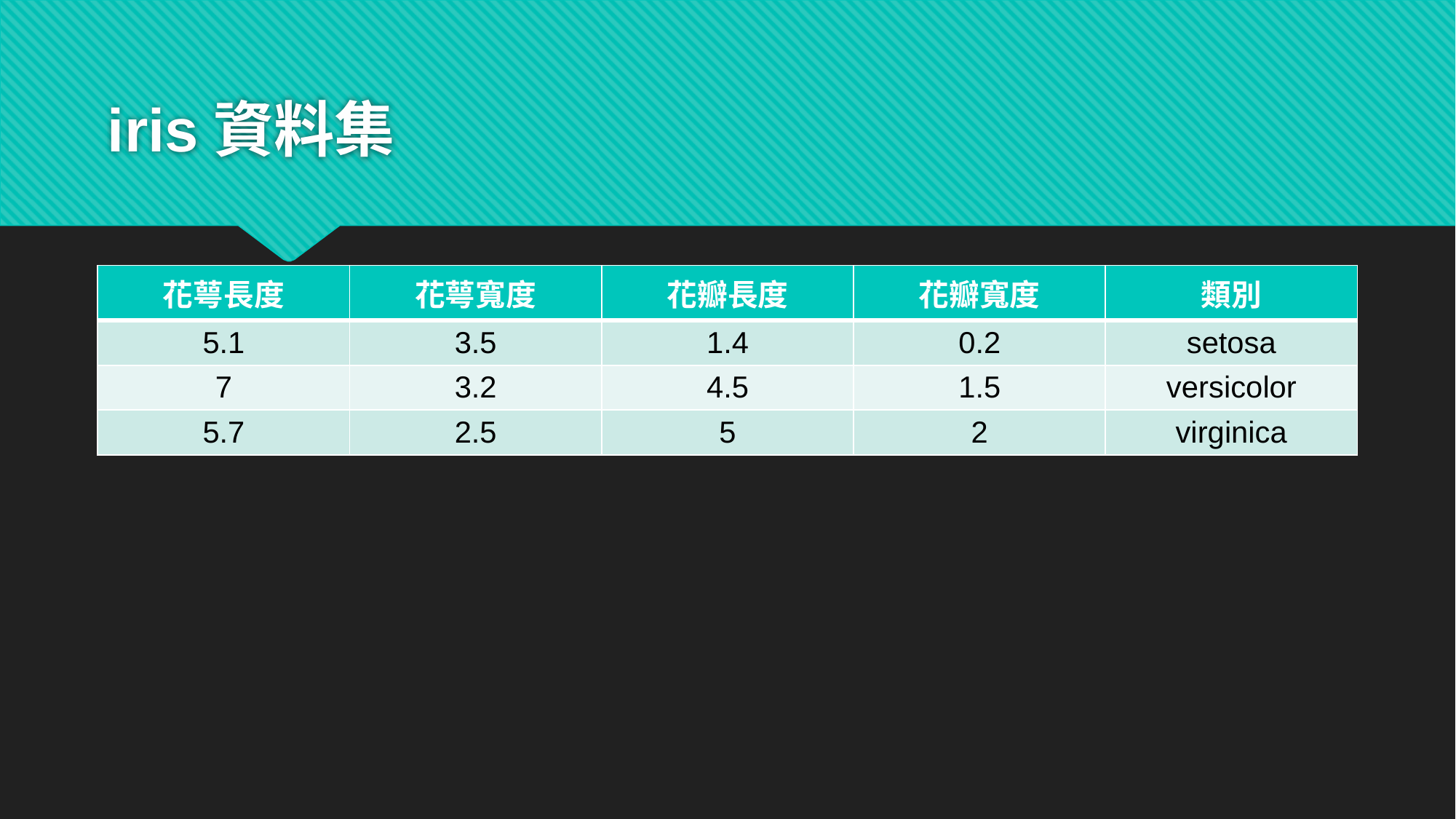

# iris資料集
| 花萼長度 | 花萼寬度 | 花瓣長度 | 花瓣寬度 | 類別 |
| --- | --- | --- | --- | --- |
| 5.1 | 3.5 | 1.4 | 0.2 | setosa |
| 7 | 3.2 | 4.5 | 1.5 | versicolor |
| 5.7 | 2.5 | 5 | 2 | virginica |